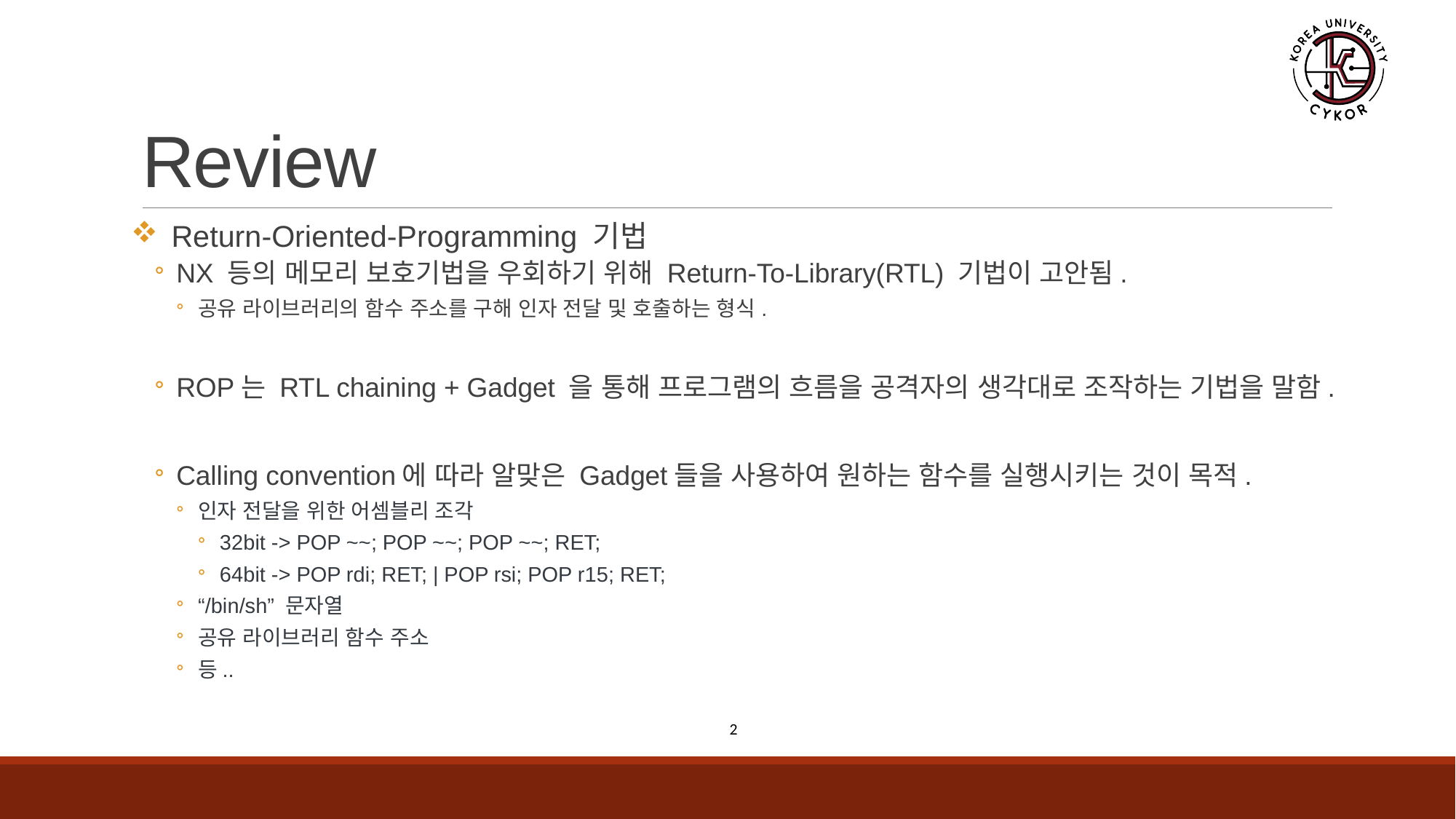

# Review
Return-Oriented-Programming 기법
NX 등의 메모리 보호기법을 우회하기 위해 Return-To-Library(RTL) 기법이 고안됨.
공유 라이브러리의 함수 주소를 구해 인자 전달 및 호출하는 형식.

ROP는 RTL chaining + Gadget 을 통해 프로그램의 흐름을 공격자의 생각대로 조작하는 기법을 말함.

Calling convention에 따라 알맞은 Gadget들을 사용하여 원하는 함수를 실행시키는 것이 목적.
인자 전달을 위한 어셈블리 조각
32bit -> POP ~~; POP ~~; POP ~~; RET;
64bit -> POP rdi; RET; | POP rsi; POP r15; RET;
“/bin/sh” 문자열
공유 라이브러리 함수 주소
등..

2